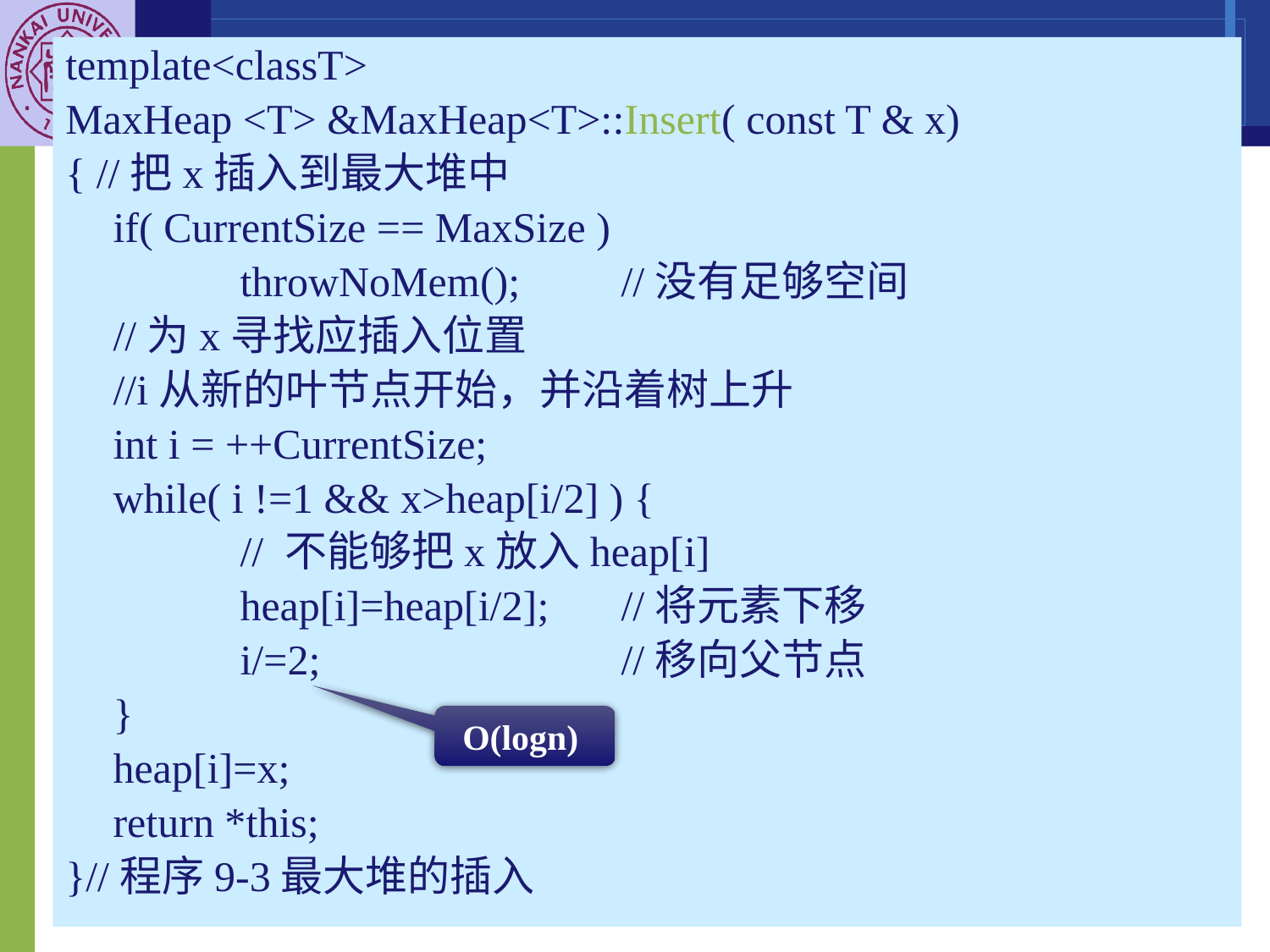

9.3.5  类MaxHeap
template<classT>
MaxHeap <T> &MaxHeap<T>::Insert( const T & x)
{ //把x插入到最大堆中
	if( CurrentSize == MaxSize )
      	throwNoMem();	//没有足够空间
	//为x寻找应插入位置
	//i从新的叶节点开始，并沿着树上升
	int i = ++CurrentSize;
	while( i !=1 && x>heap[i/2] ) {
		// 不能够把x放入heap[i]
		heap[i]=heap[i/2]; 	//将元素下移
		i/=2;  			//移向父节点
	}
	heap[i]=x;
	return *this;
}//程序9-3最大堆的插入
O(logn)
16